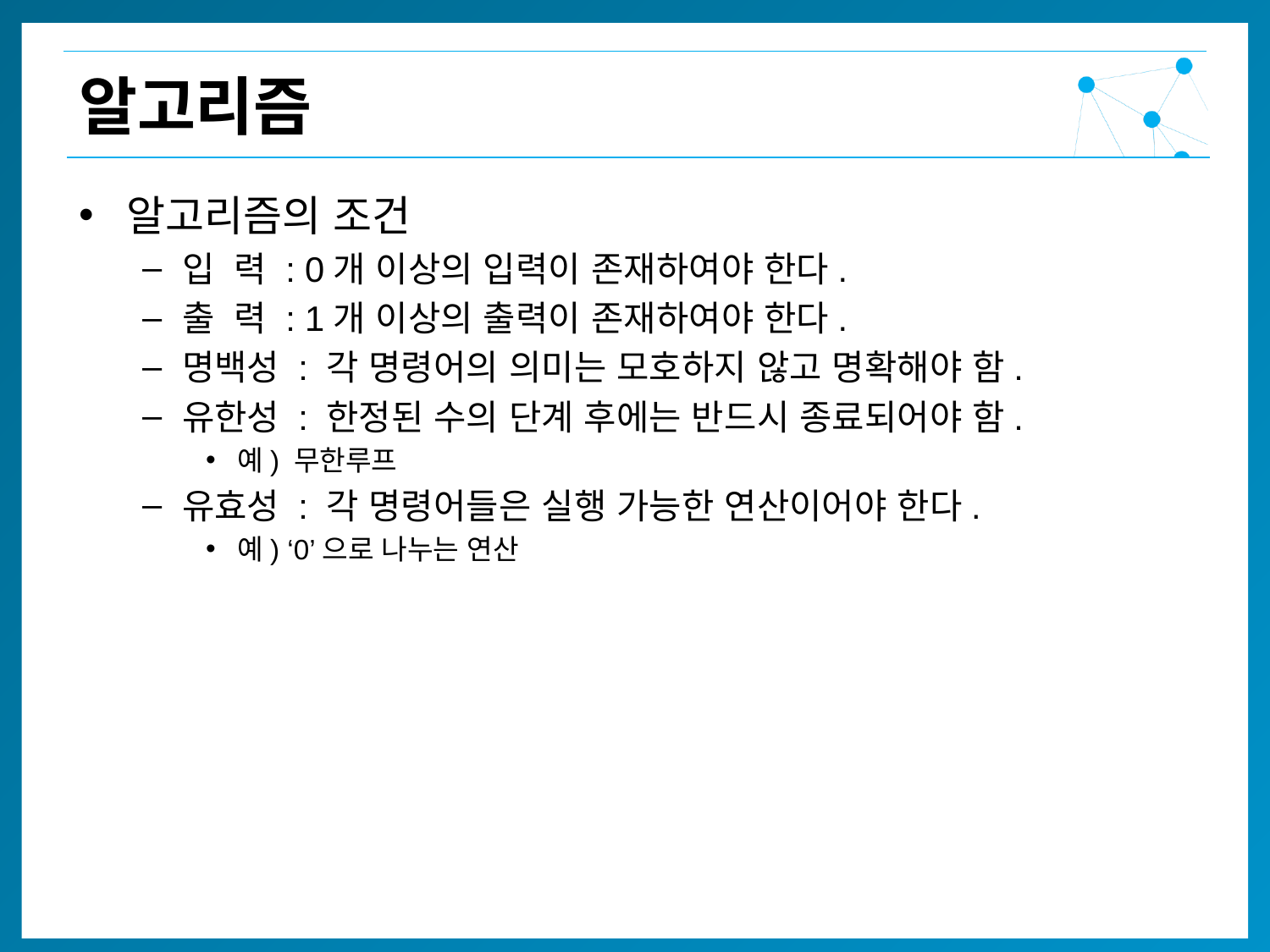

알고리즘
알고리즘의 조건
입  력 : 0개 이상의 입력이 존재하여야 한다.
출  력 : 1개 이상의 출력이 존재하여야 한다.
명백성 : 각 명령어의 의미는 모호하지 않고 명확해야 함.
유한성 : 한정된 수의 단계 후에는 반드시 종료되어야 함.
예) 무한루프
유효성 : 각 명령어들은 실행 가능한 연산이어야 한다.
예) ‘0’으로 나누는 연산